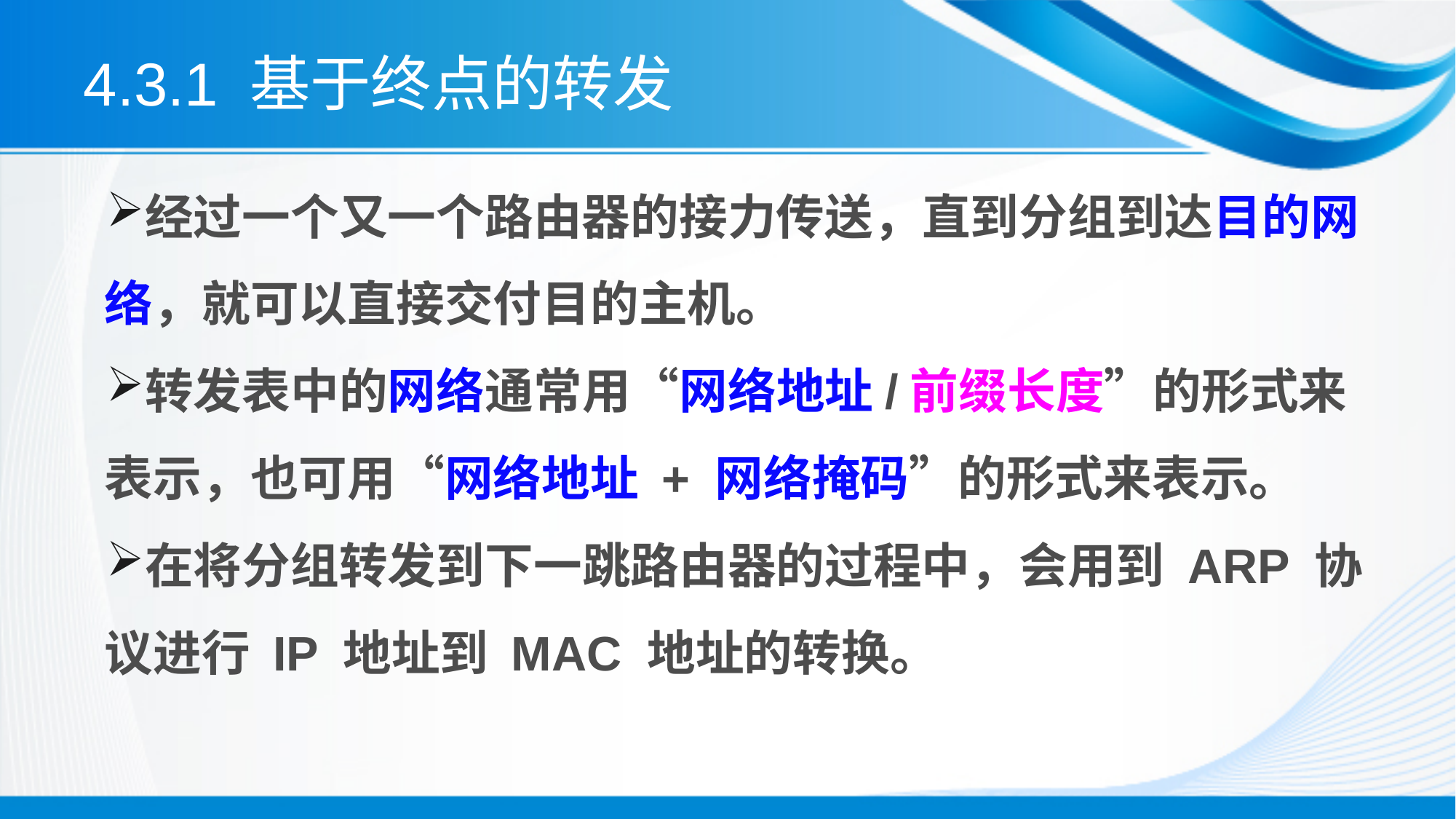

# 4.3.1 基于终点的转发
经过一个又一个路由器的接力传送，直到分组到达目的网络，就可以直接交付目的主机。
转发表中的网络通常用“网络地址/前缀长度”的形式来表示，也可用“网络地址 + 网络掩码”的形式来表示。
在将分组转发到下一跳路由器的过程中，会用到 ARP 协议进行 IP 地址到 MAC 地址的转换。